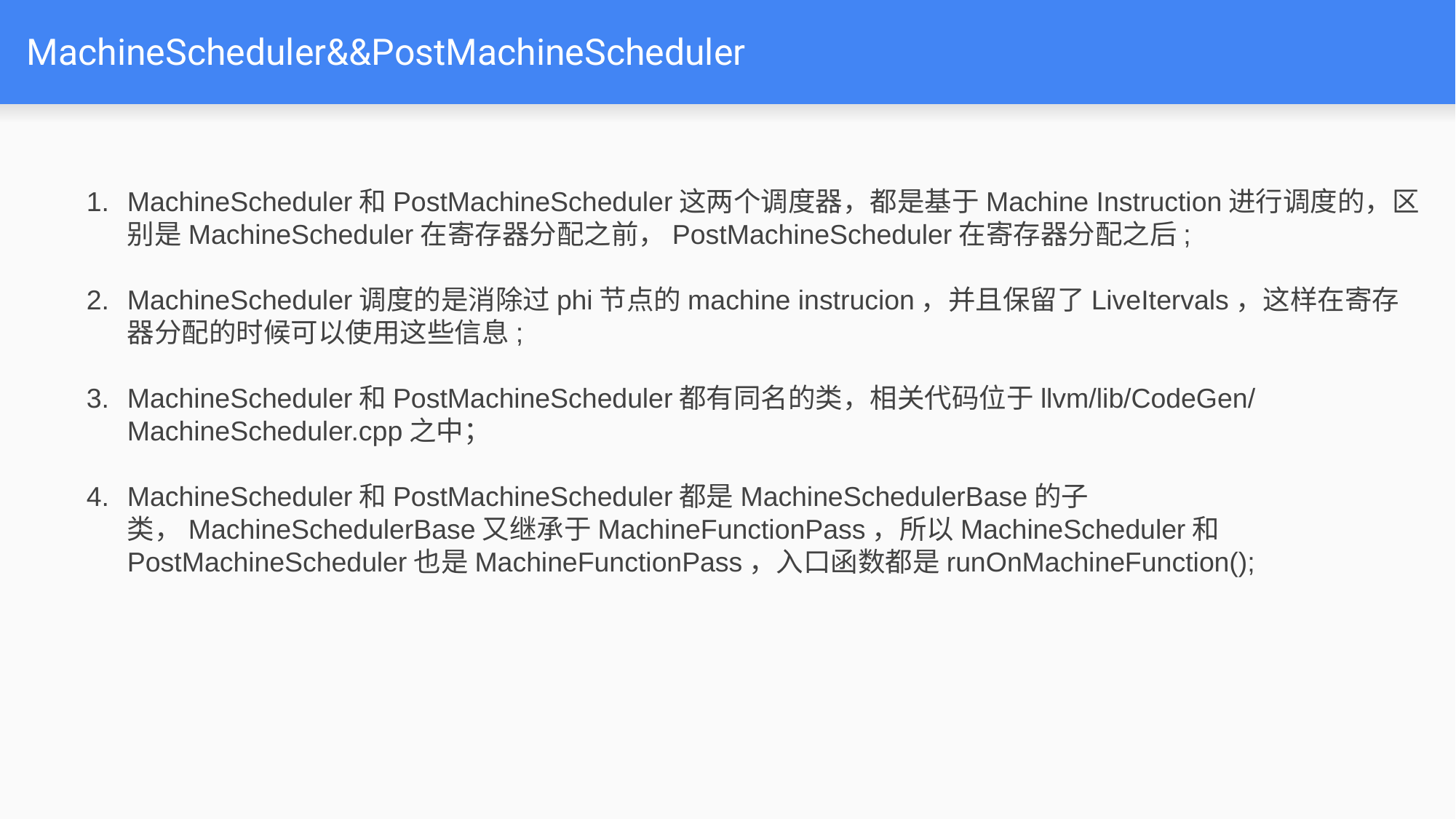

# MachineScheduler&&PostMachineScheduler
MachineScheduler和PostMachineScheduler这两个调度器，都是基于Machine Instruction进行调度的，区别是MachineScheduler在寄存器分配之前，PostMachineScheduler在寄存器分配之后;

MachineScheduler调度的是消除过phi节点的machine instrucion，并且保留了LiveItervals，这样在寄存器分配的时候可以使用这些信息;

MachineScheduler和PostMachineScheduler都有同名的类，相关代码位于llvm/lib/CodeGen/MachineScheduler.cpp之中；

MachineScheduler和PostMachineScheduler都是MachineSchedulerBase的子类，MachineSchedulerBase又继承于MachineFunctionPass，所以MachineScheduler和PostMachineScheduler也是MachineFunctionPass，入口函数都是runOnMachineFunction();